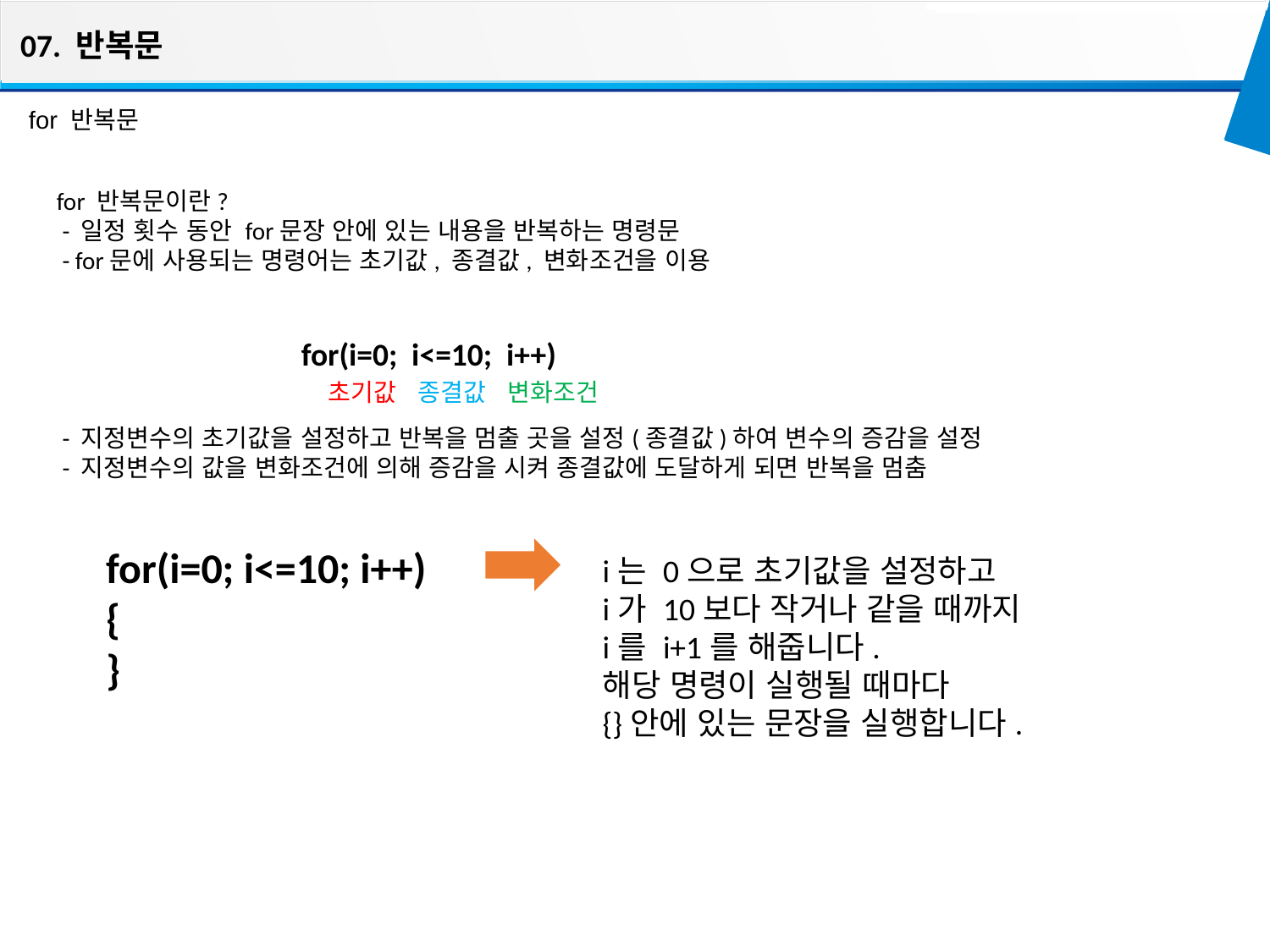

07. 반복문

for 반복문
for 반복문이란?
 - 일정 횟수 동안 for문장 안에 있는 내용을 반복하는 명령문
 - for문에 사용되는 명령어는 초기값, 종결값, 변화조건을 이용

 - 지정변수의 초기값을 설정하고 반복을 멈출 곳을 설정(종결값)하여 변수의 증감을 설정
 - 지정변수의 값을 변화조건에 의해 증감을 시켜 종결값에 도달하게 되면 반복을 멈춤
for(i=0;  i<=10;  i++)
초기값   종결값   변화조건
for(i=0; i<=10; i++)
{
}

i는 0으로 초기값을 설정하고
i가 10보다 작거나 같을 때까지
i를 i+1를 해줍니다.
해당 명령이 실행될 때마다
{}안에 있는 문장을 실행합니다.